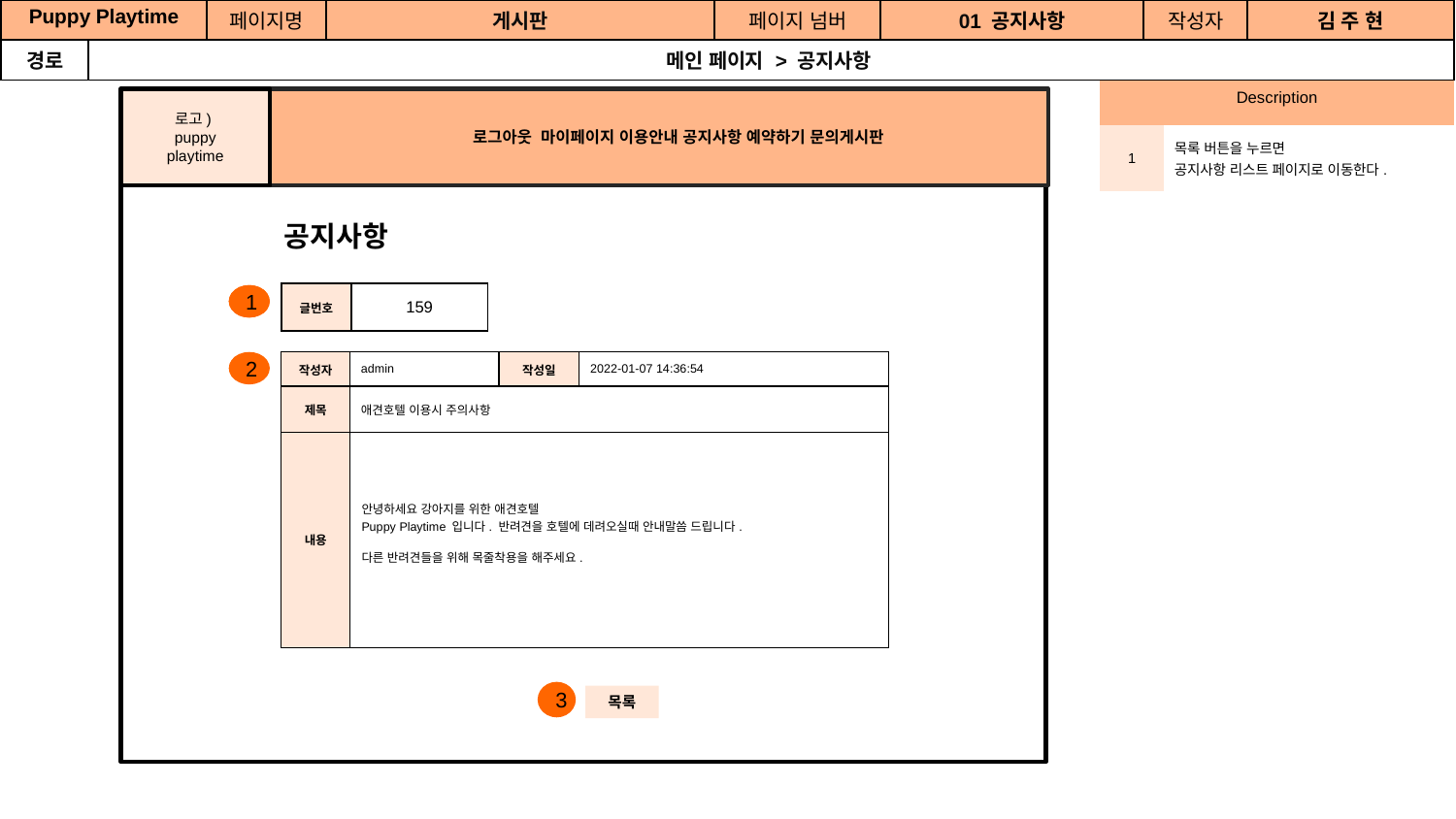

| Puppy Playtime | 김 주 영 | 페이지명 | 게시판 | 페이지 넘버 | 01 공지사항 | 작성자 | 김 주 현 |
| --- | --- | --- | --- | --- | --- | --- | --- |
| 경로 | 메인 페이지 > 공지사항 | 김 주 영 | 김 주 영 | 김 주 영 | 김 주 영 | 김 주 영 | 김 주 영 |
| Description |  |
| --- | --- |
| 1 | 목록 버튼을 누르면 공지사항 리스트 페이지로 이동한다. |
로고)
puppy
playtime
                                              로그아웃  마이페이지 이용안내 공지사항 예약하기 문의게시판

1
| 작성자 | admin | 작성일 | 2022-01-07 14:36:54 |
| --- | --- | --- | --- |
| 제목 | 애견호텔 이용시 주의사항 |  |  |
| 내용 | 안녕하세요 강아지를 위한 애견호텔 Puppy Playtime 입니다. 반려견을 호텔에 데려오실때 안내말씀 드립니다. 다른 반려견들을 위해 목줄착용을 해주세요. |  |  |
3
목록
공지사항
| 글번호 | 159 |
| --- | --- |
1
2